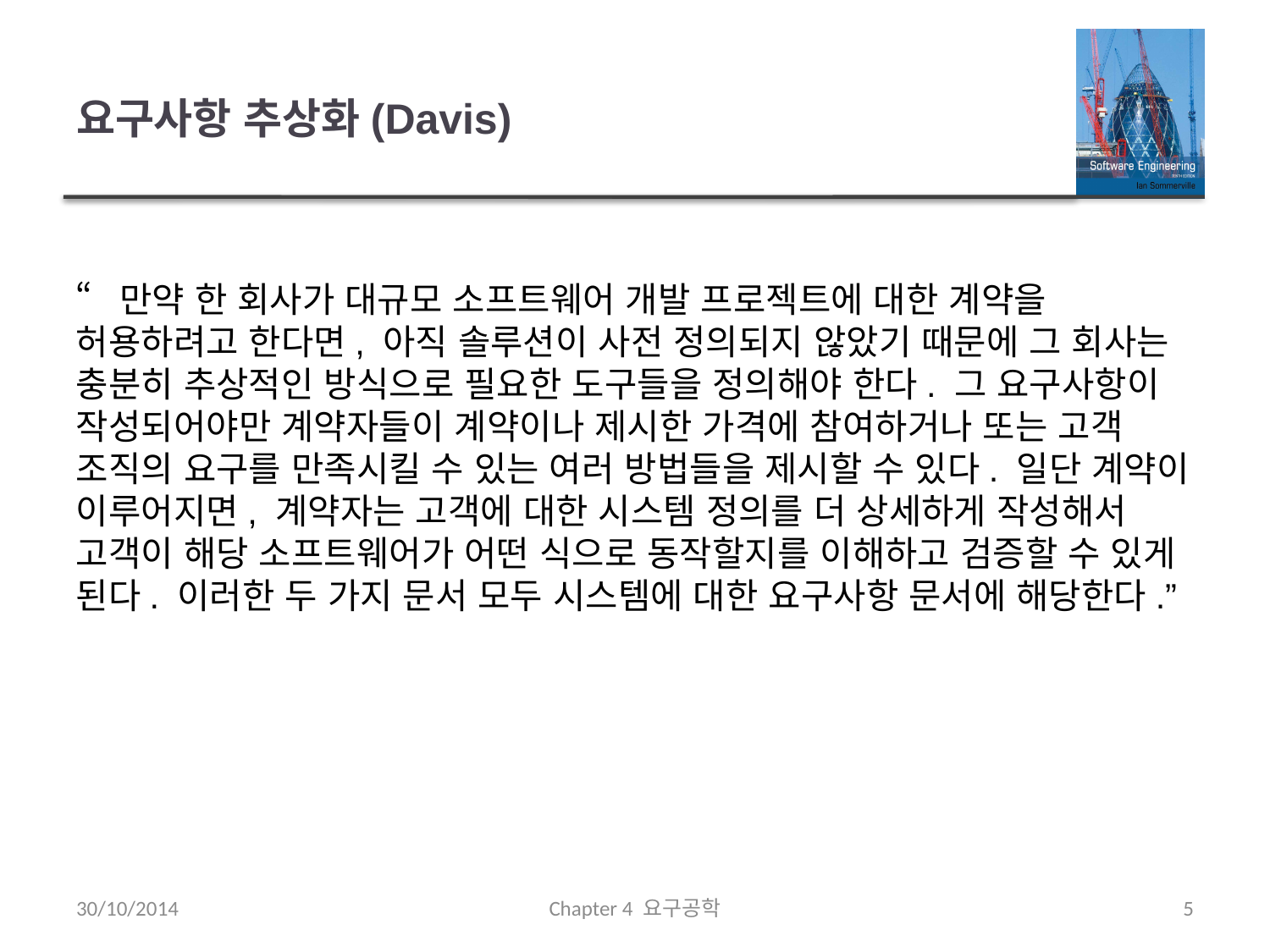

# 요구사항 추상화(Davis)
“만약 한 회사가 대규모 소프트웨어 개발 프로젝트에 대한 계약을 허용하려고 한다면, 아직 솔루션이 사전 정의되지 않았기 때문에 그 회사는 충분히 추상적인 방식으로 필요한 도구들을 정의해야 한다. 그 요구사항이 작성되어야만 계약자들이 계약이나 제시한 가격에 참여하거나 또는 고객 조직의 요구를 만족시킬 수 있는 여러 방법들을 제시할 수 있다. 일단 계약이 이루어지면, 계약자는 고객에 대한 시스템 정의를 더 상세하게 작성해서 고객이 해당 소프트웨어가 어떤 식으로 동작할지를 이해하고 검증할 수 있게 된다. 이러한 두 가지 문서 모두 시스템에 대한 요구사항 문서에 해당한다.”
30/10/2014
Chapter 4 요구공학
5